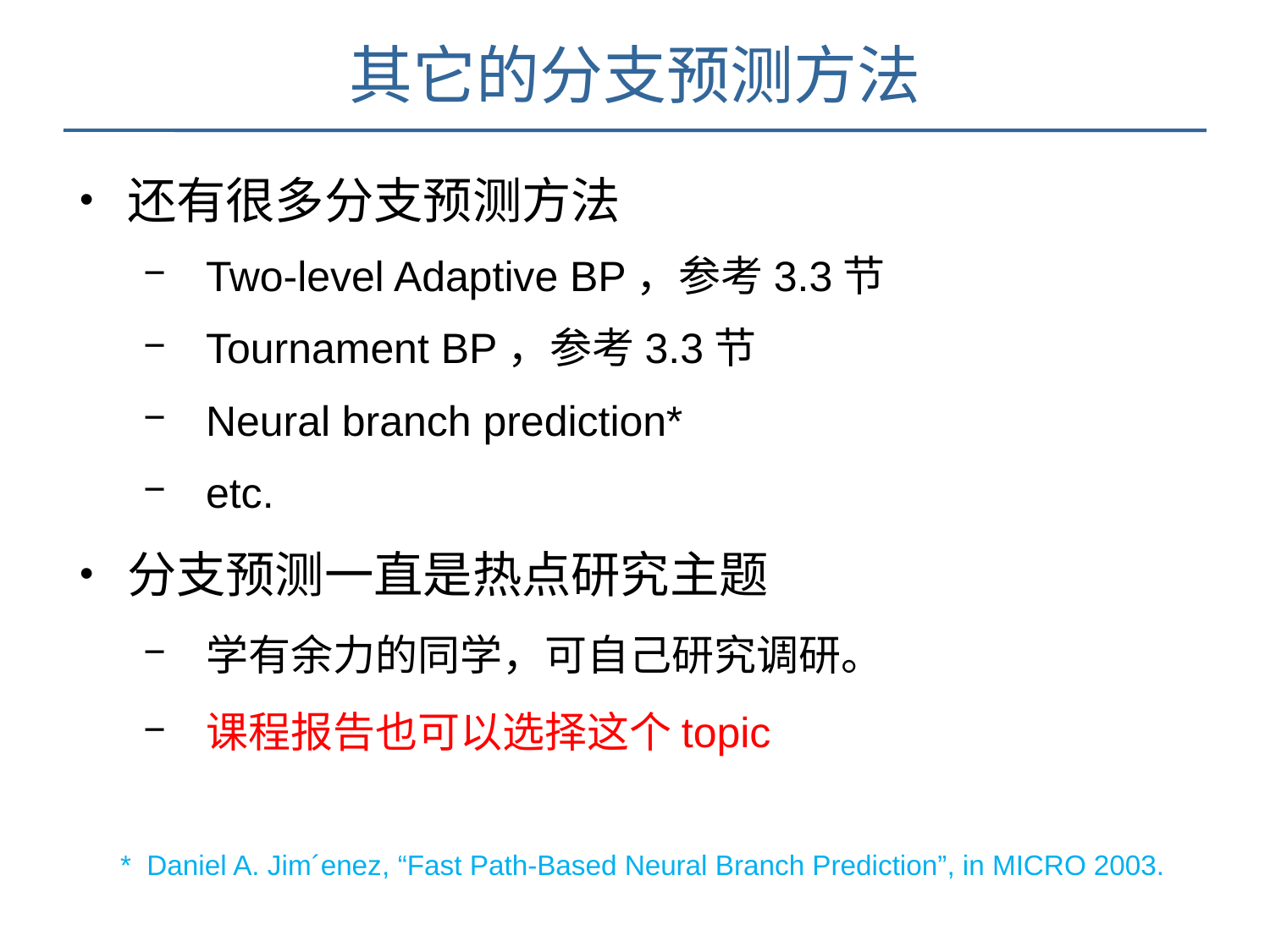

其它的分支预测方法
还有很多分支预测方法
Two-level Adaptive BP，参考3.3节
Tournament BP，参考3.3节
Neural branch prediction*
etc.
分支预测一直是热点研究主题
学有余力的同学，可自己研究调研。
课程报告也可以选择这个topic

*  Daniel A. Jim´enez, “Fast Path-Based Neural Branch Prediction”, in MICRO 2003.